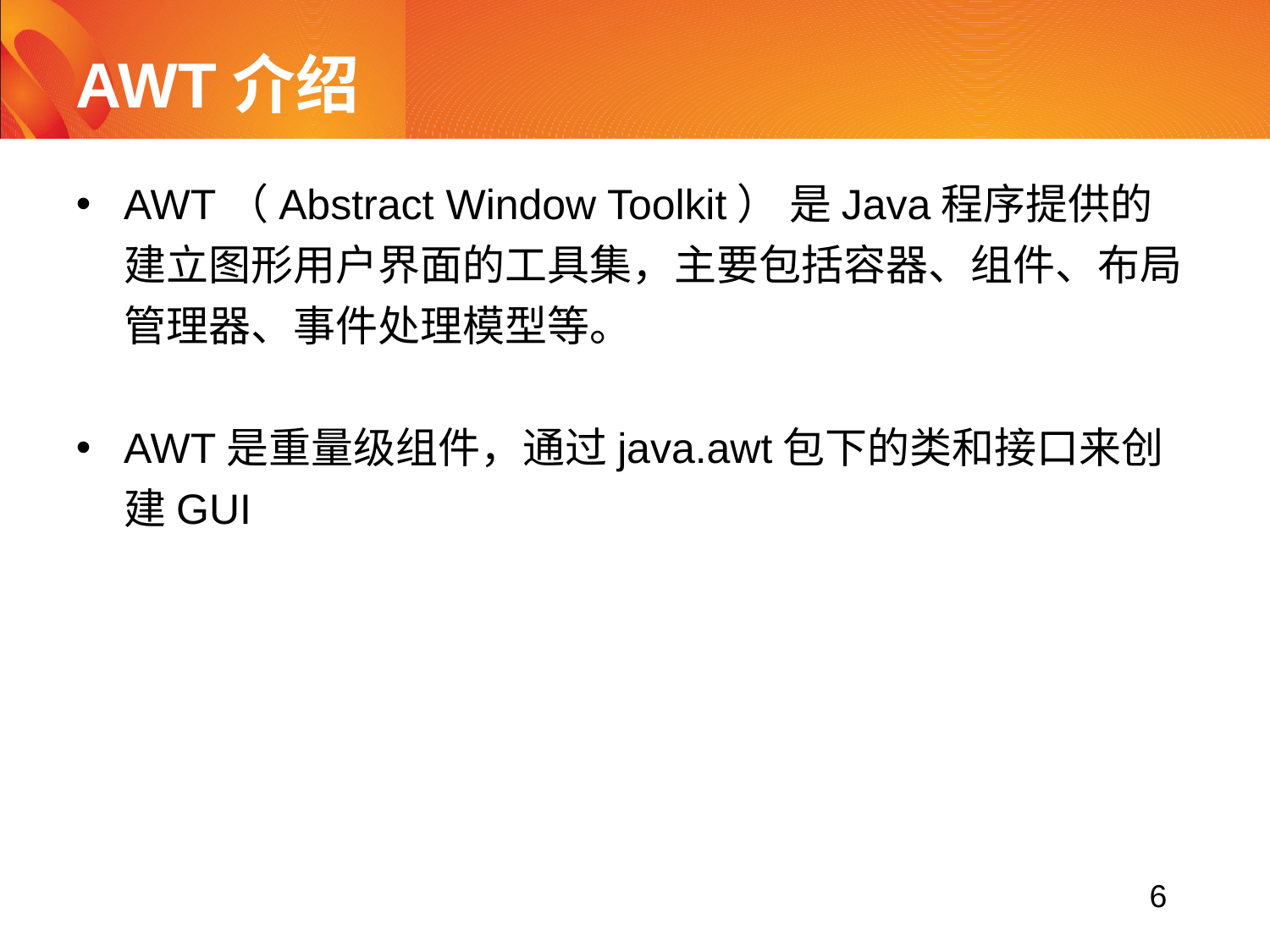

# AWT介绍
AWT（Abstract Window Toolkit） 是Java程序提供的建立图形用户界面的工具集，主要包括容器、组件、布局管理器、事件处理模型等。

AWT是重量级组件，通过java.awt包下的类和接口来创建GUI